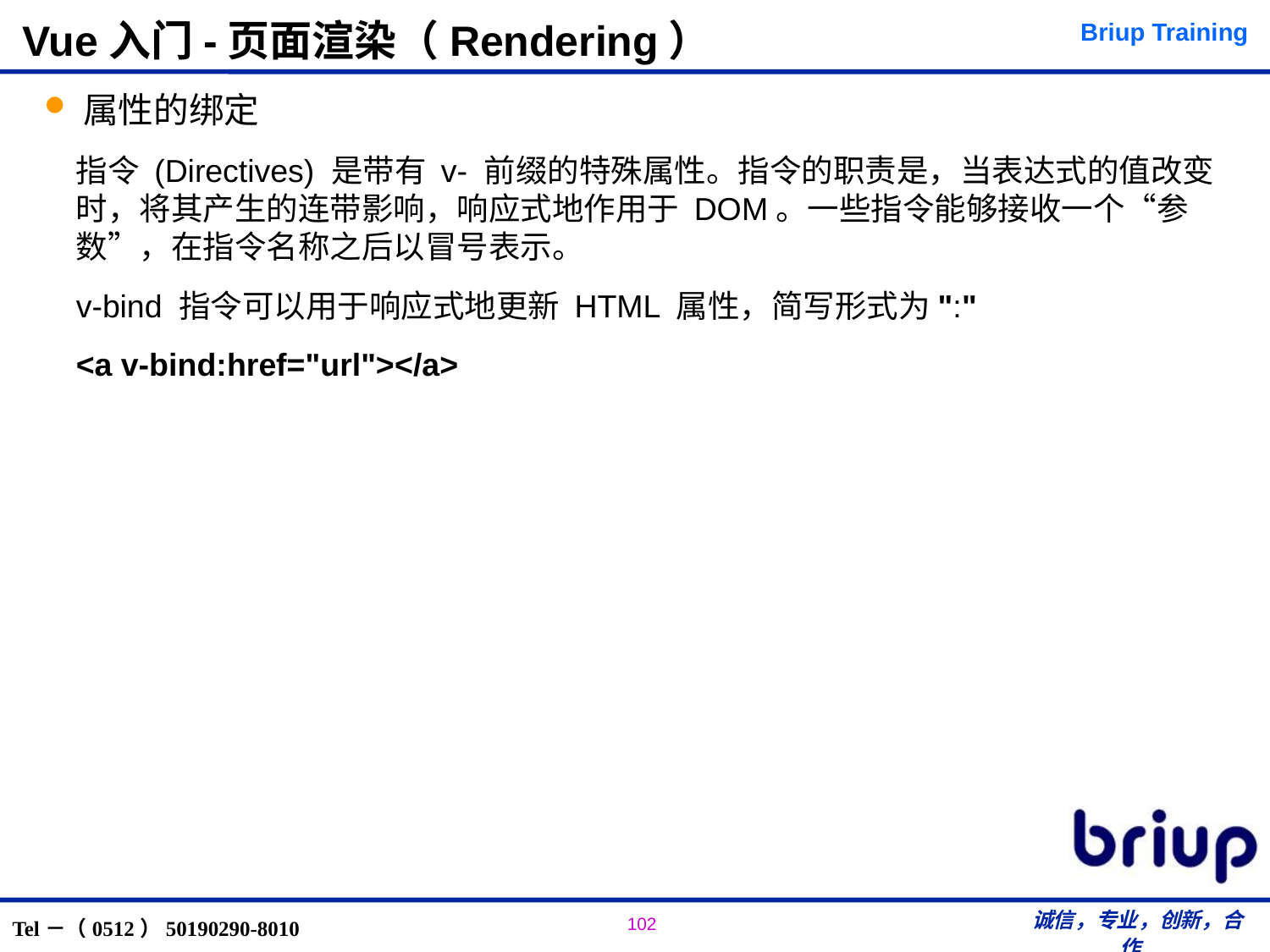

属性的绑定
指令 (Directives) 是带有 v- 前缀的特殊属性。指令的职责是，当表达式的值改变时，将其产生的连带影响，响应式地作用于 DOM。一些指令能够接收一个“参数”，在指令名称之后以冒号表示。
v-bind 指令可以用于响应式地更新 HTML 属性，简写形式为":"
<a v-bind:href="url"></a>

# Vue入门-页面渲染（Rendering）